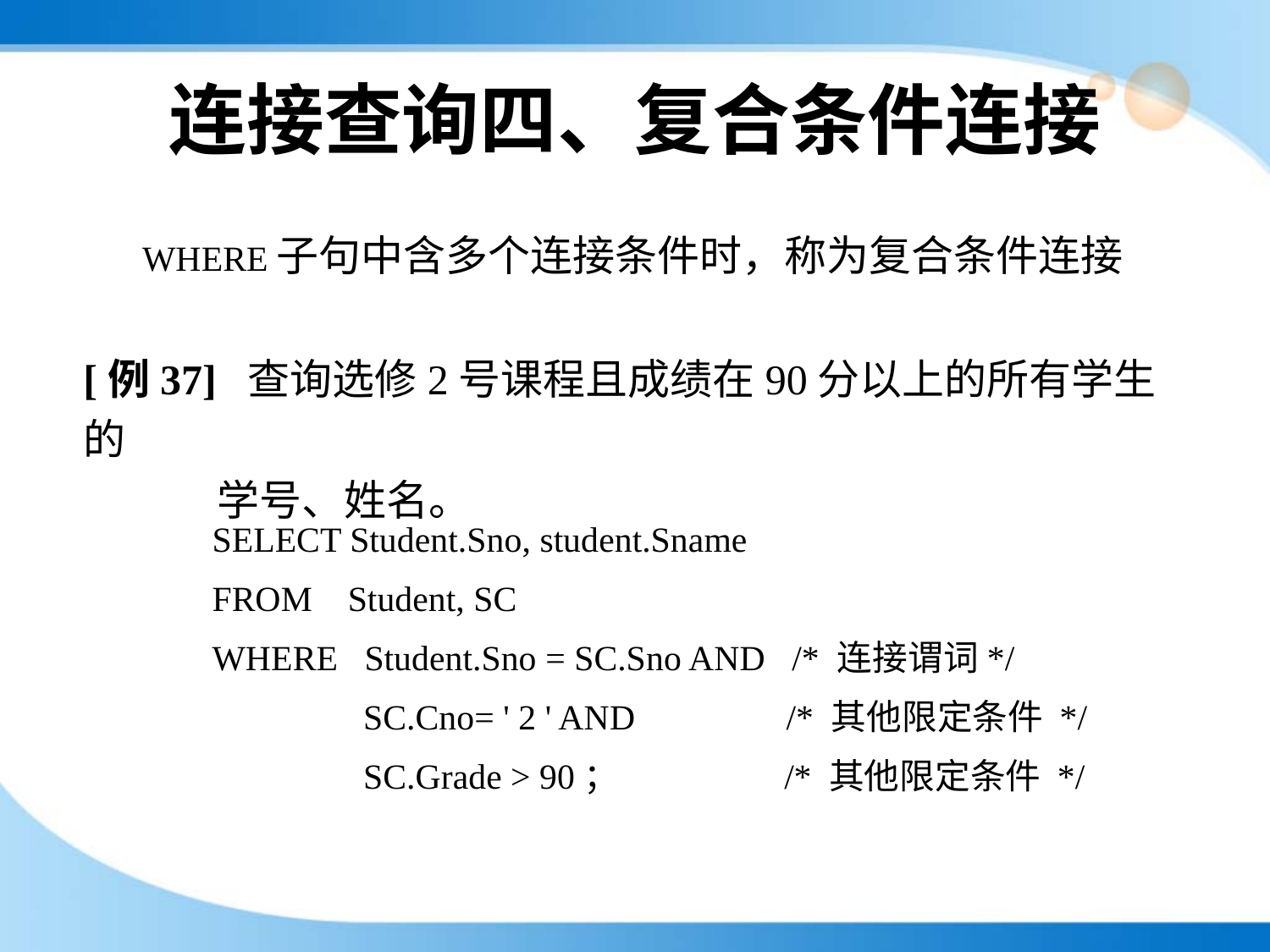

# 连接查询四、复合条件连接
    WHERE子句中含多个连接条件时，称为复合条件连接

[例37]  查询选修2号课程且成绩在90分以上的所有学生的
             学号、姓名。
SELECT Student.Sno, student.Sname
FROM    Student, SC
WHERE   Student.Sno = SC.Sno AND   /* 连接谓词*/
                 SC.Cno= ' 2 ' AND                 /* 其他限定条件 */
                 SC.Grade > 90；                    /* 其他限定条件 */